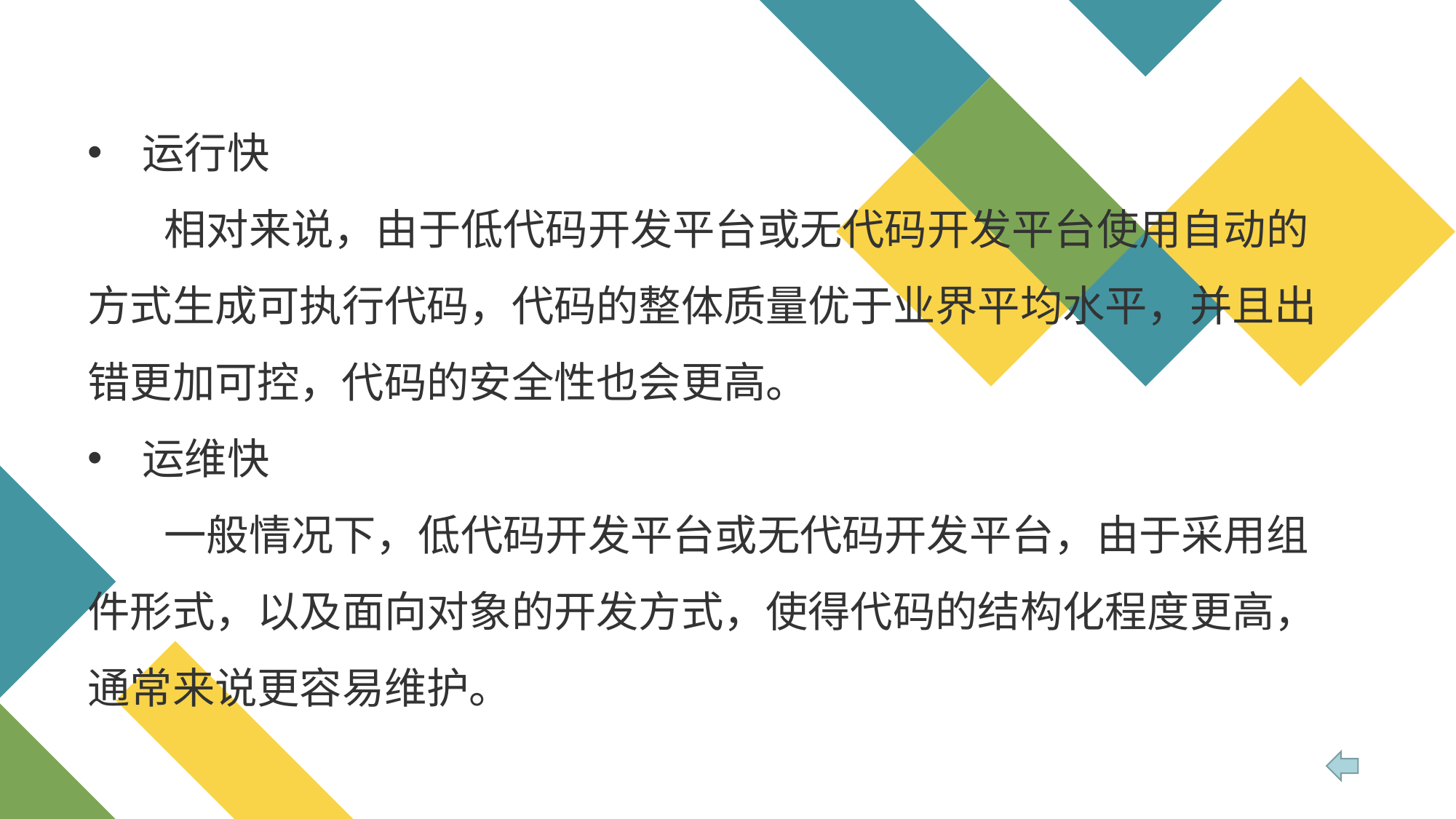

运行快
       相对来说，由于低代码开发平台或无代码开发平台使用自动的方式生成可执行代码，代码的整体质量优于业界平均水平，并且出错更加可控，代码的安全性也会更高。
运维快
       一般情况下，低代码开发平台或无代码开发平台，由于采用组件形式，以及面向对象的开发方式，使得代码的结构化程度更高，通常来说更容易维护。